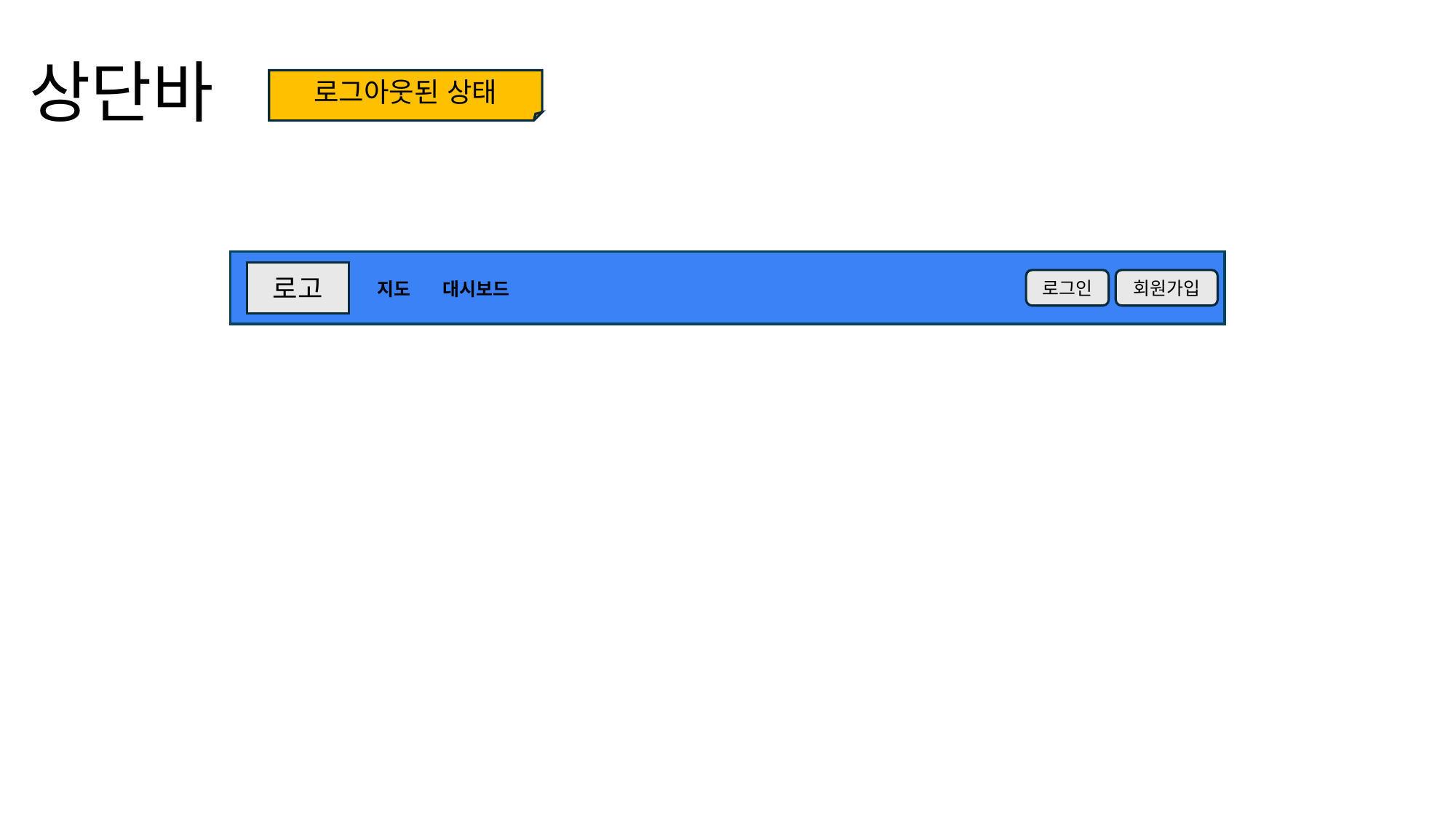

# 상단바
로그아웃된 상태

로고
로그인
회원가입
지도
대시보드